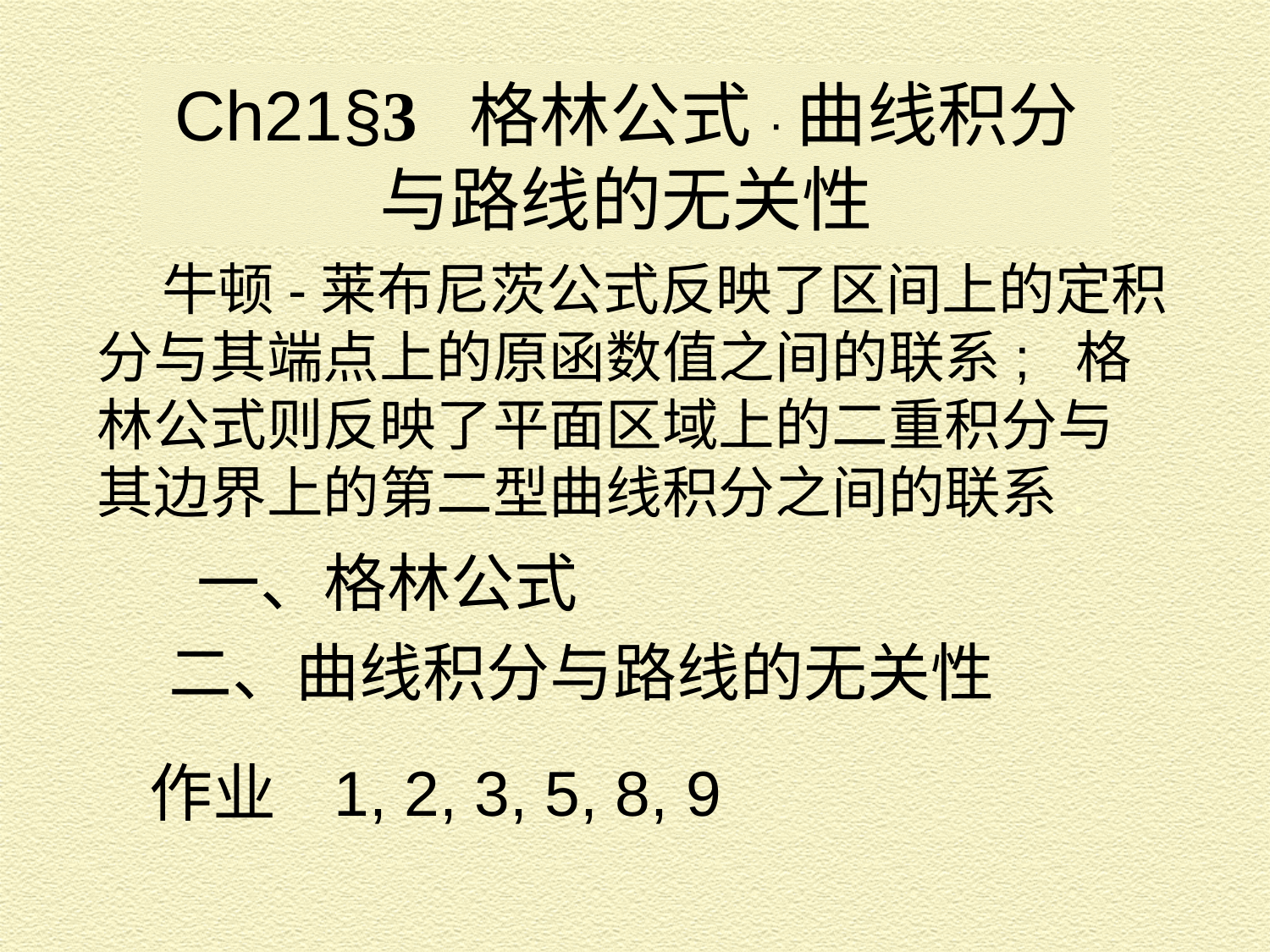

Ch21§3  格林公式·曲线积分
与路线的无关性
    牛顿-莱布尼茨公式反映了区间上的定积分与其端点上的原函数值之间的联系;  格林公式则反映了平面区域上的二重积分与其边界上的第二型曲线积分之间的联系.
一、格林公式
二、曲线积分与路线的无关性
作业   1, 2, 3, 5, 8, 9